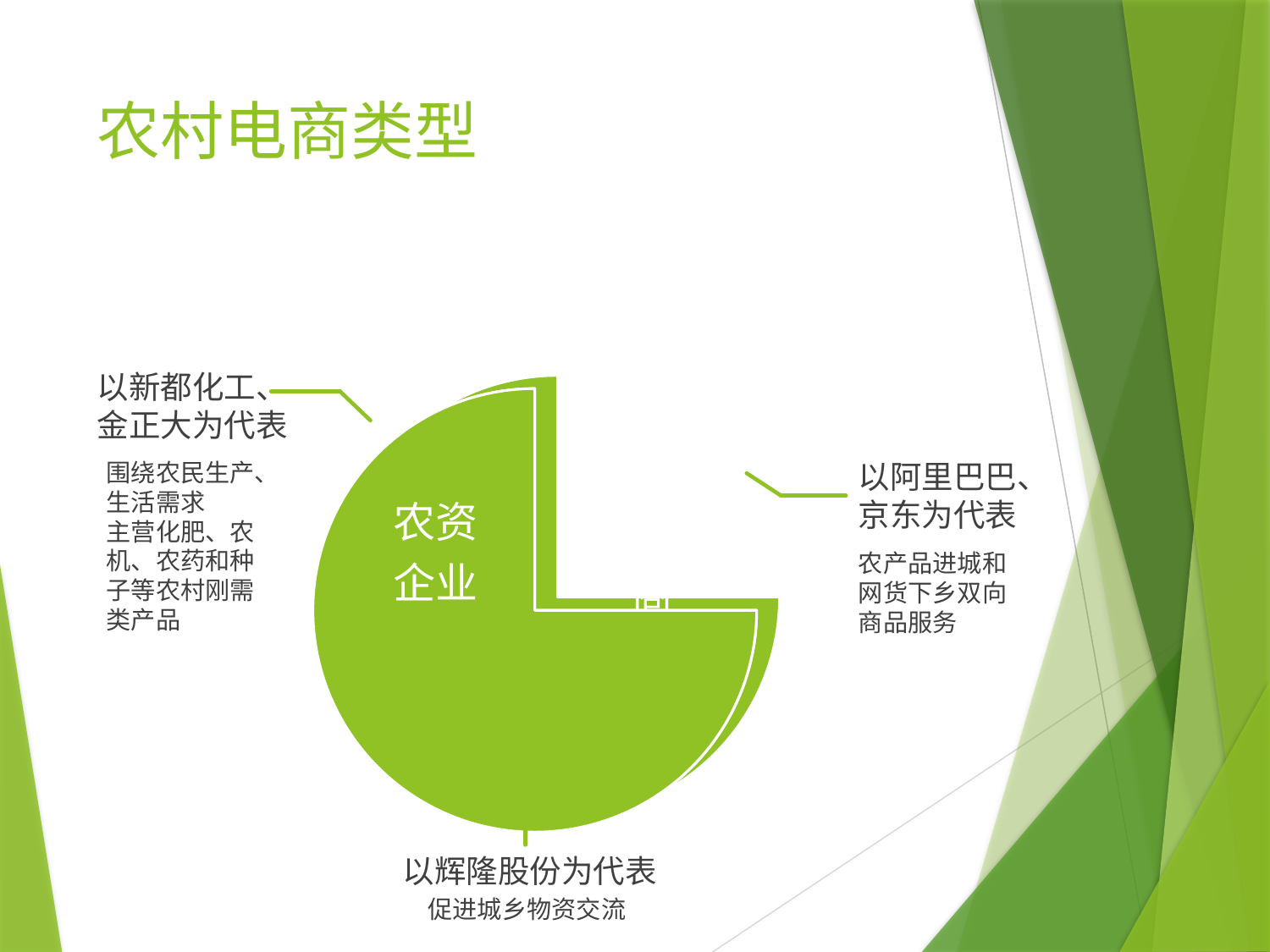

# 农村电商类型
综合类电商
农村供销社平台
农资企业
以新都化工、金正大为代表
围绕农民生产、生活需求
主营化肥、农机、农药和种子等农村刚需类产品
以阿里巴巴、京东为代表
农产品进城和网货下乡双向商品服务
以辉隆股份为代表
促进城乡物资交流